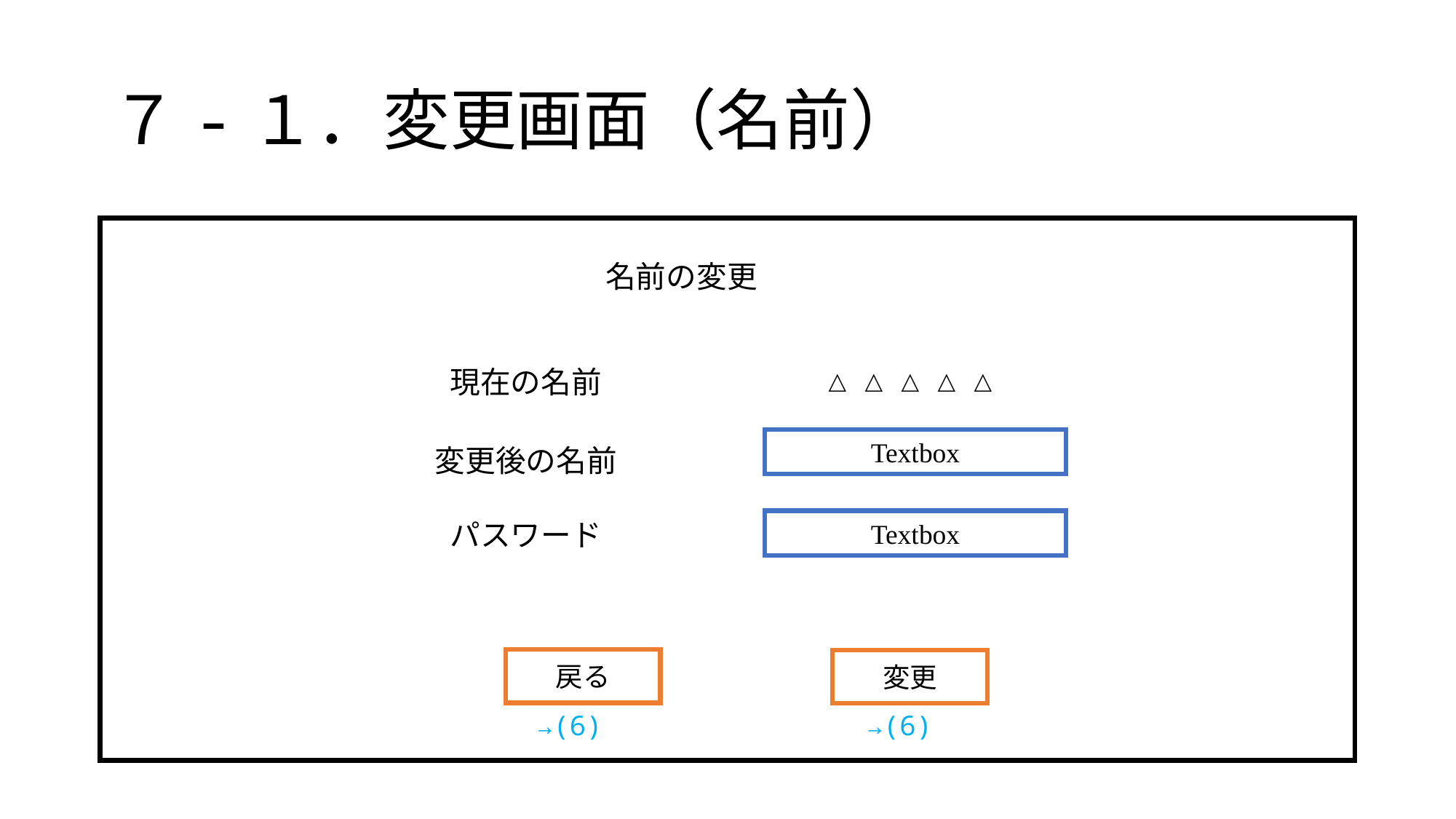

# ７-１．変更画面（名前）

名前の変更
△△△△△
現在の名前
Textbox
変更後の名前
パスワード
Textbox
戻る
変更
→(6)
→(6)